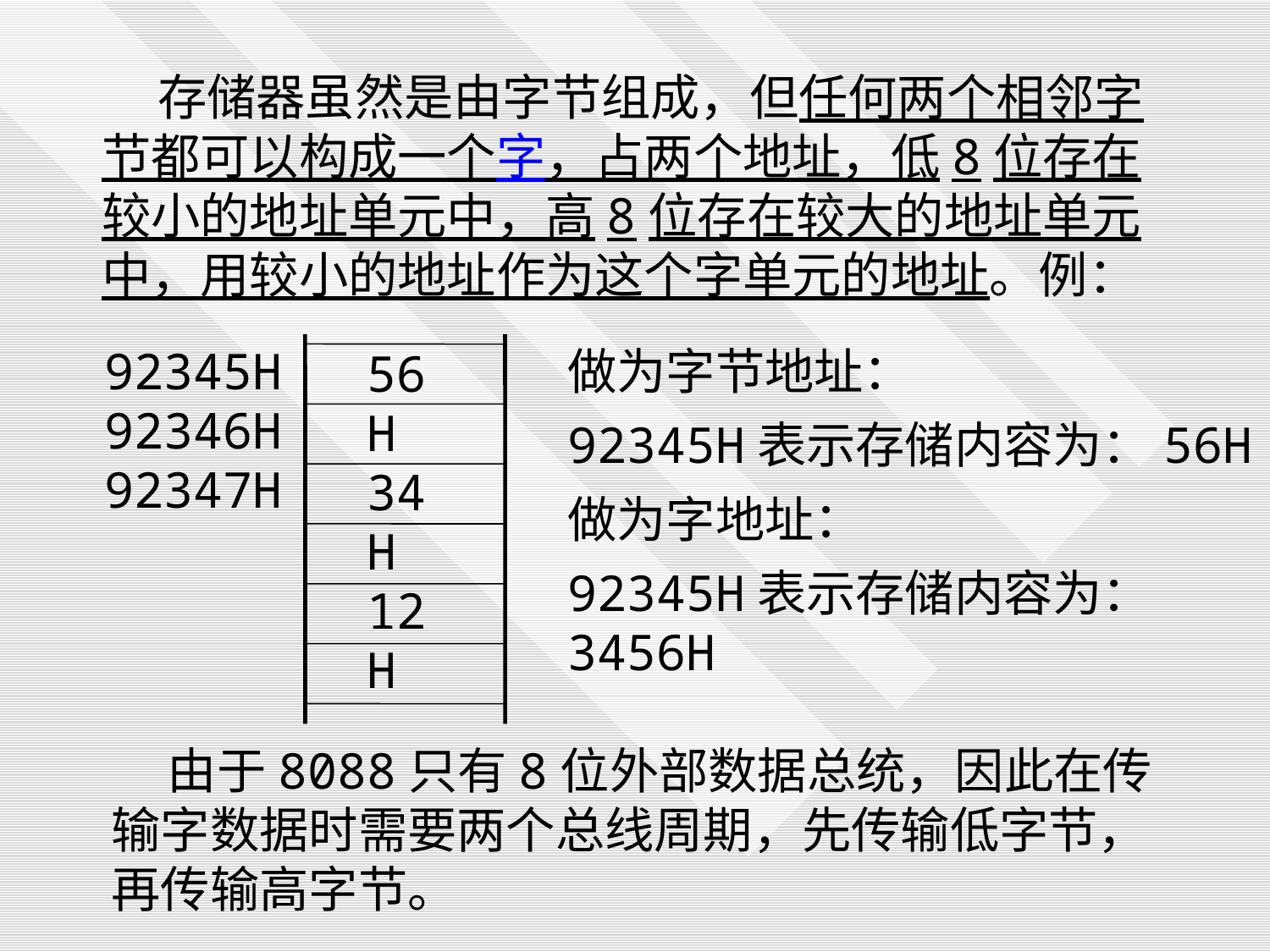

存储器虽然是由字节组成，但任何两个相邻字节都可以构成一个字，占两个地址，低8位存在较小的地址单元中，高8位存在较大的地址单元中，用较小的地址作为这个字单元的地址。例：
92345H
92346H
92347H

做为字节地址：
92345H表示存储内容为：56H
做为字地址：
92345H表示存储内容为：3456H
56H
34H
12H
    由于8088只有8位外部数据总统，因此在传输字数据时需要两个总线周期，先传输低字节，再传输高字节。